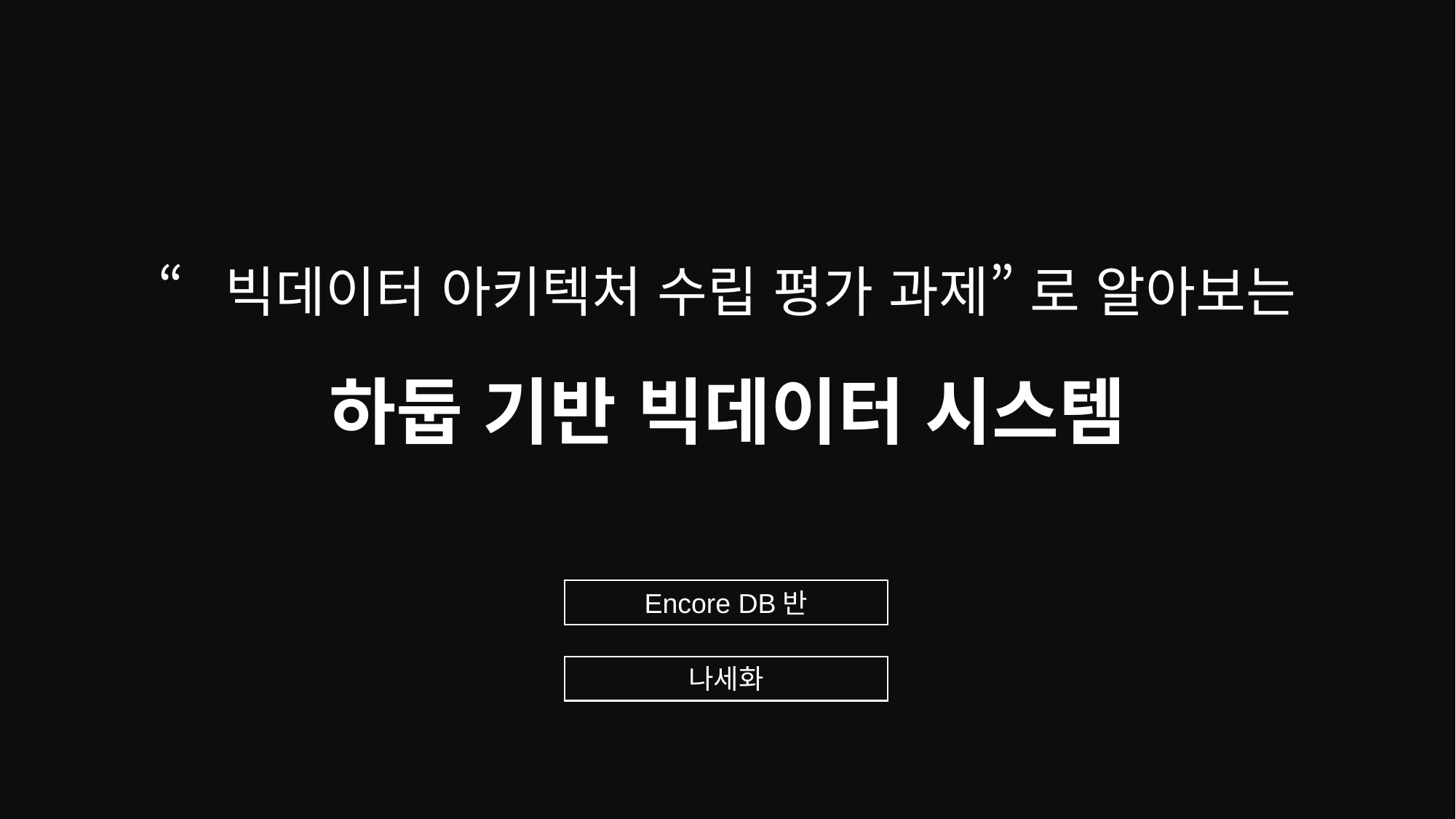

“빅데이터 아키텍처 수립 평가 과제” 로 알아보는
하둡 기반 빅데이터 시스템

Encore DB반

나세화